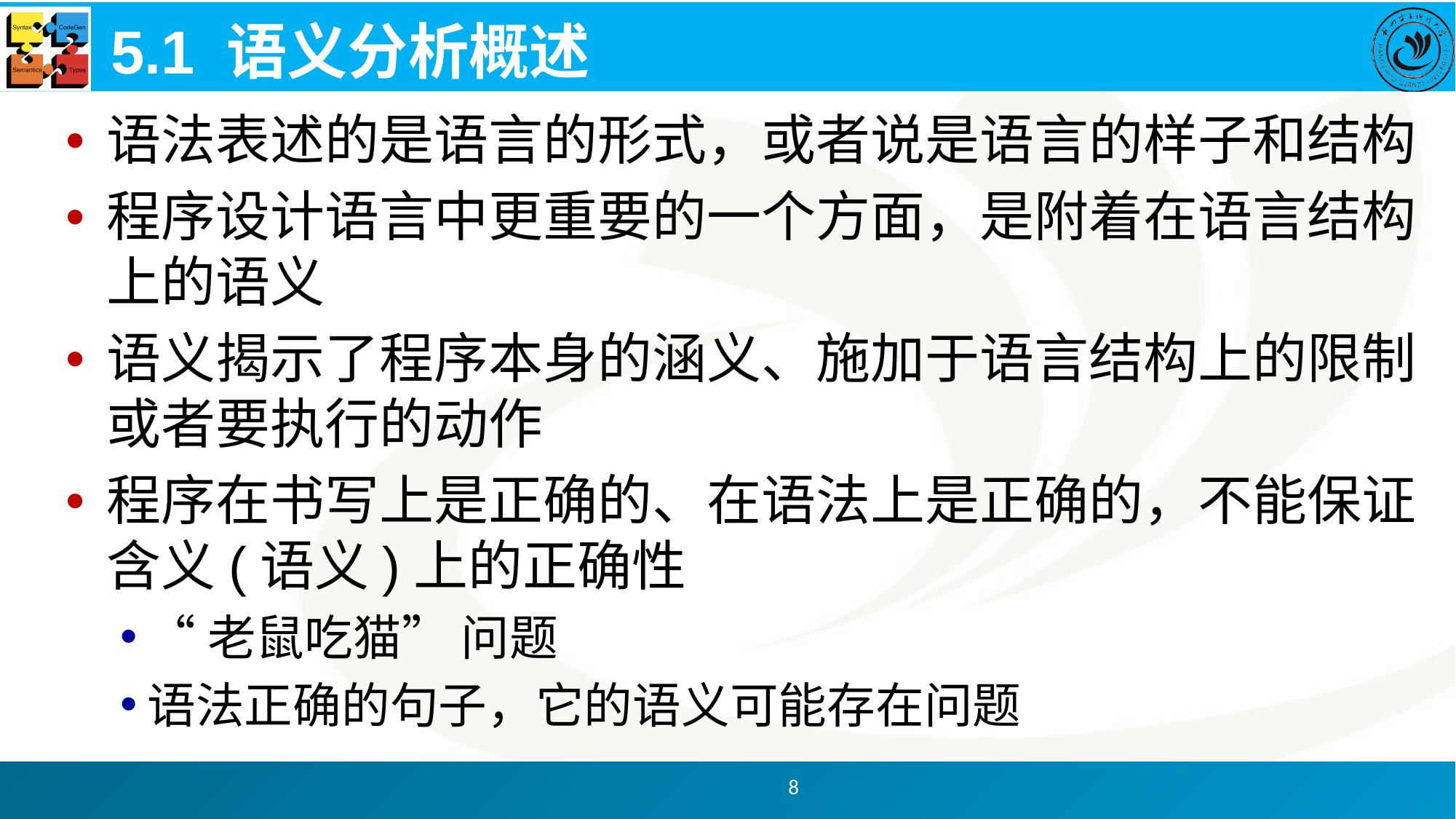

# 5.1 语义分析概述
语法表述的是语言的形式，或者说是语言的样子和结构
程序设计语言中更重要的一个方面，是附着在语言结构上的语义
语义揭示了程序本身的涵义、施加于语言结构上的限制或者要执行的动作
程序在书写上是正确的、在语法上是正确的，不能保证含义(语义)上的正确性
“老鼠吃猫” 问题
语法正确的句子，它的语义可能存在问题
8